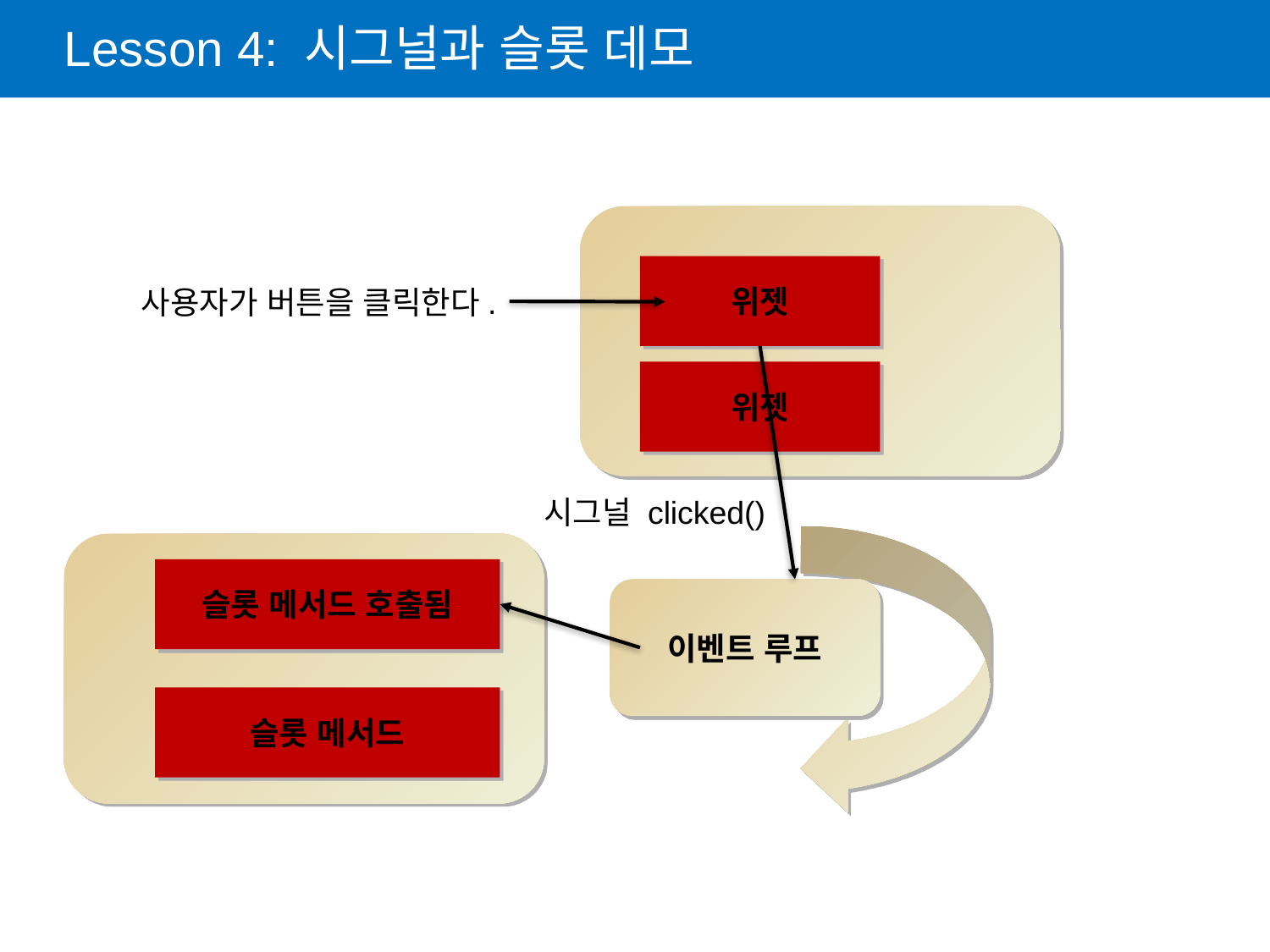

# Lesson 4: 시그널과 슬롯 데모

위젯
사용자가 버튼을 클릭한다.
위젯
시그널 clicked()

슬롯 메서드 호출됨
이벤트 루프
슬롯 메서드